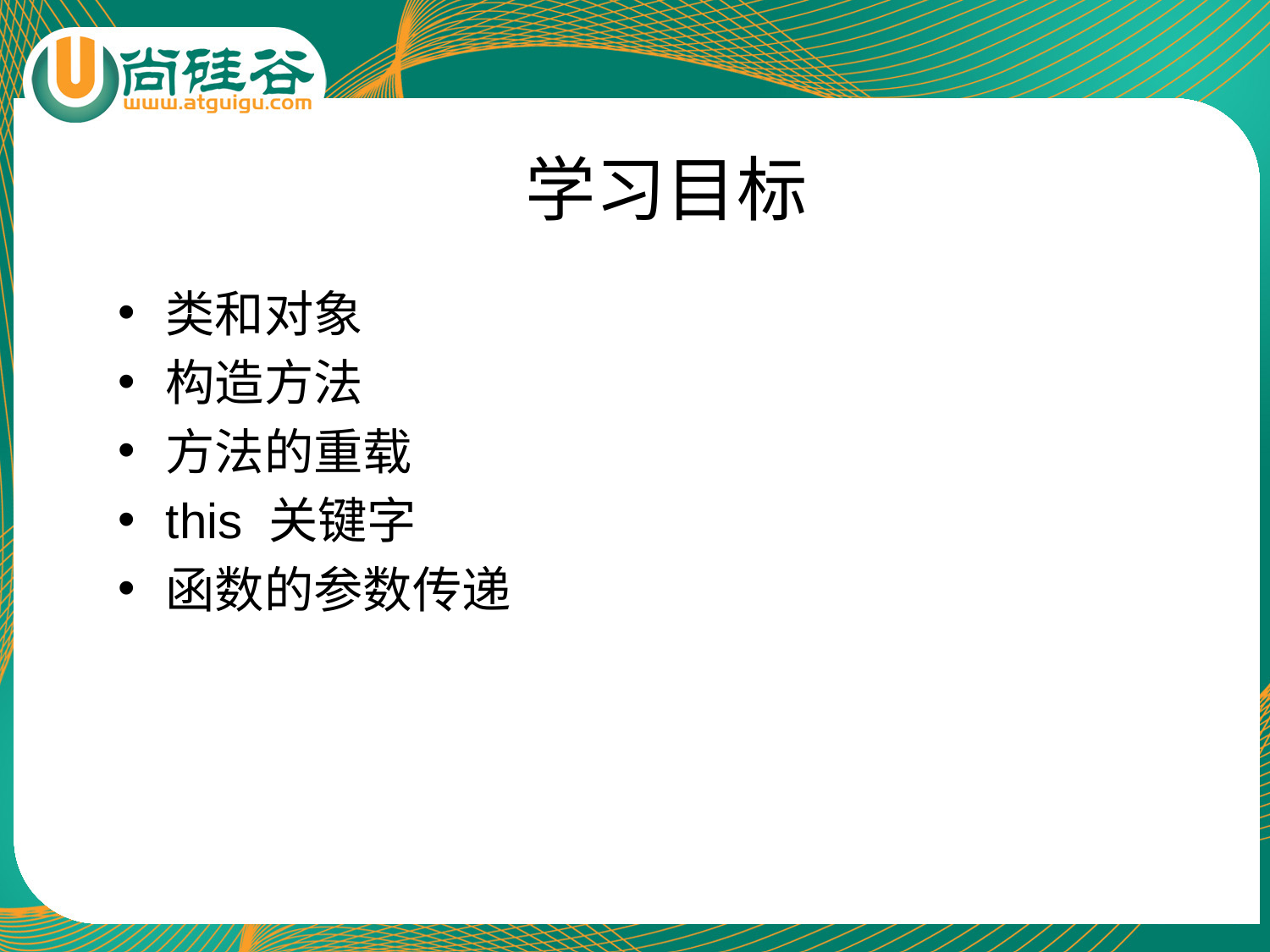

# 学习目标
类和对象
构造方法
方法的重载
this 关键字
函数的参数传递